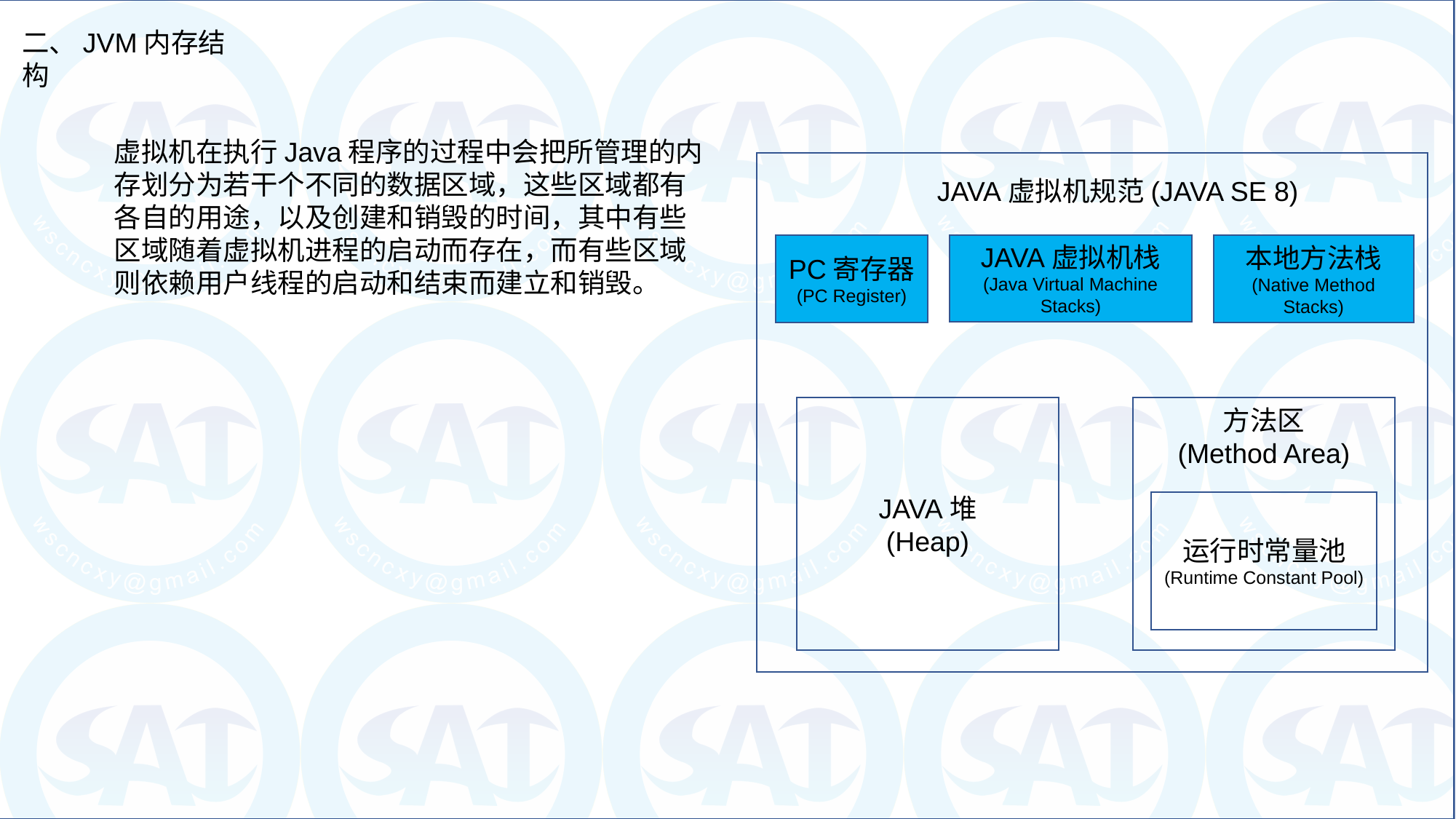

二、JVM内存结构
虚拟机在执行Java程序的过程中会把所管理的内存划分为若干个不同的数据区域，这些区域都有各自的用途，以及创建和销毁的时间，其中有些区域随着虚拟机进程的启动而存在，而有些区域则依赖用户线程的启动和结束而建立和销毁。

JAVA虚拟机规范(JAVA SE 8)
JAVA虚拟机栈
(Java Virtual Machine Stacks)
PC寄存器
(PC Register)
本地方法栈
(Native Method Stacks)
方法区
(Method Area)
JAVA堆
(Heap)
运行时常量池
(Runtime Constant Pool)